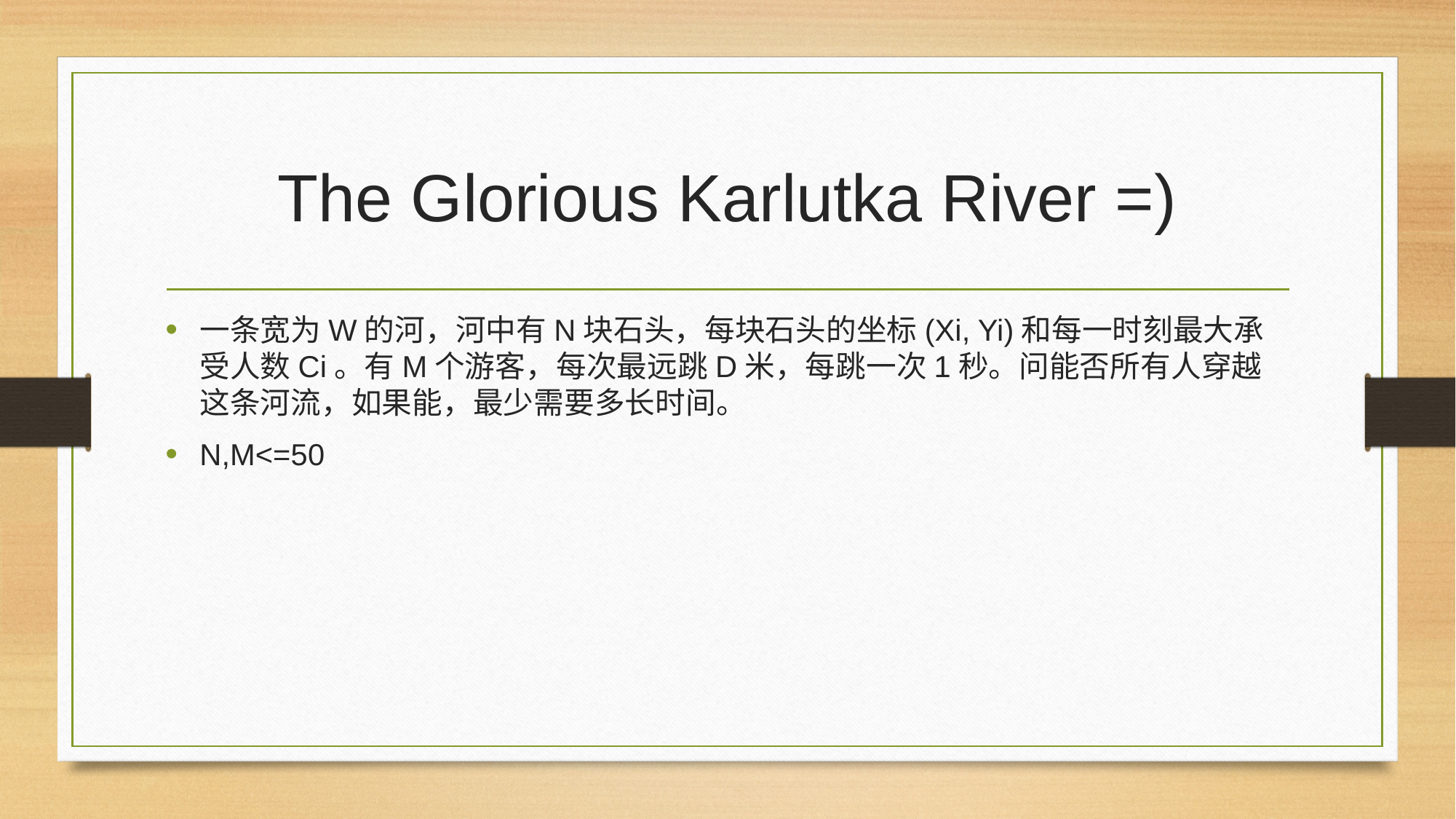

# The Glorious Karlutka River =)
一条宽为W的河，河中有N块石头，每块石头的坐标(Xi, Yi)和每一时刻最大承受人数Ci。有M个游客，每次最远跳D米，每跳一次1秒。问能否所有人穿越这条河流，如果能，最少需要多长时间。
N,M<=50